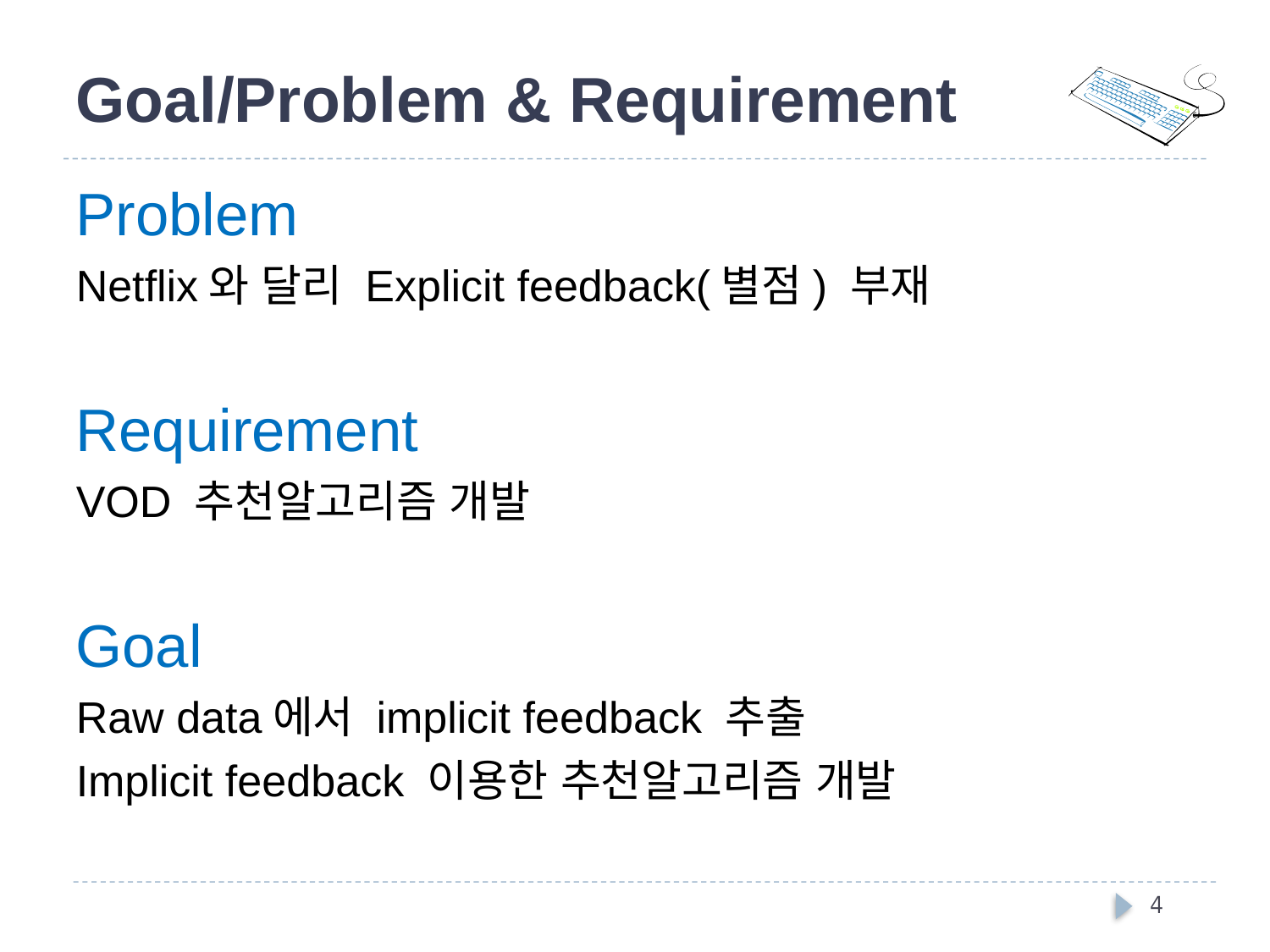

# Goal/Problem & Requirement
Problem
Netflix와 달리 Explicit feedback(별점) 부재

Requirement
VOD 추천알고리즘 개발

Goal
Raw data에서 implicit feedback 추출
Implicit feedback 이용한 추천알고리즘 개발

4